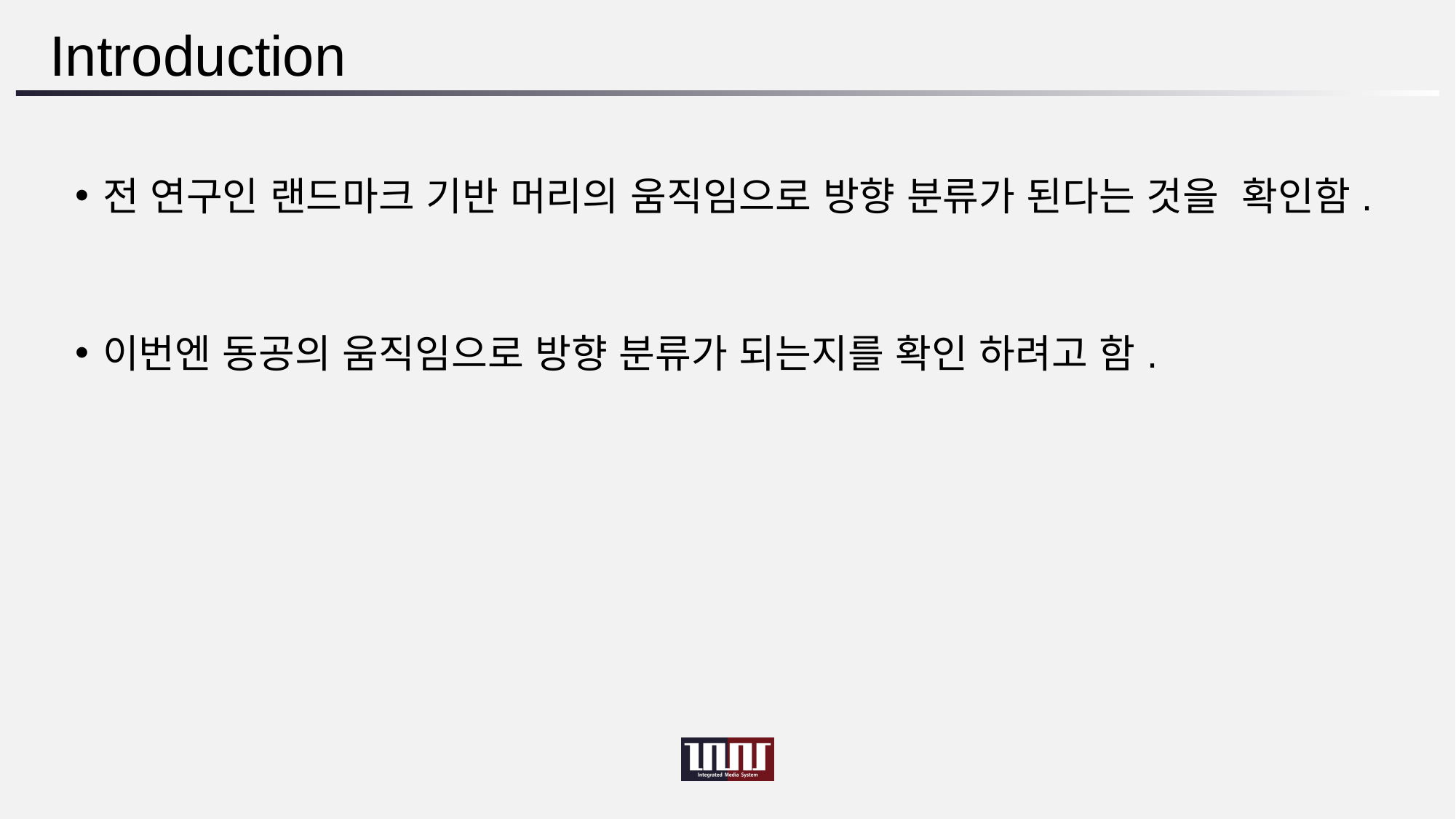

# Introduction
전 연구인 랜드마크 기반 머리의 움직임으로 방향 분류가 된다는 것을  확인함.
이번엔 동공의 움직임으로 방향 분류가 되는지를 확인 하려고 함.